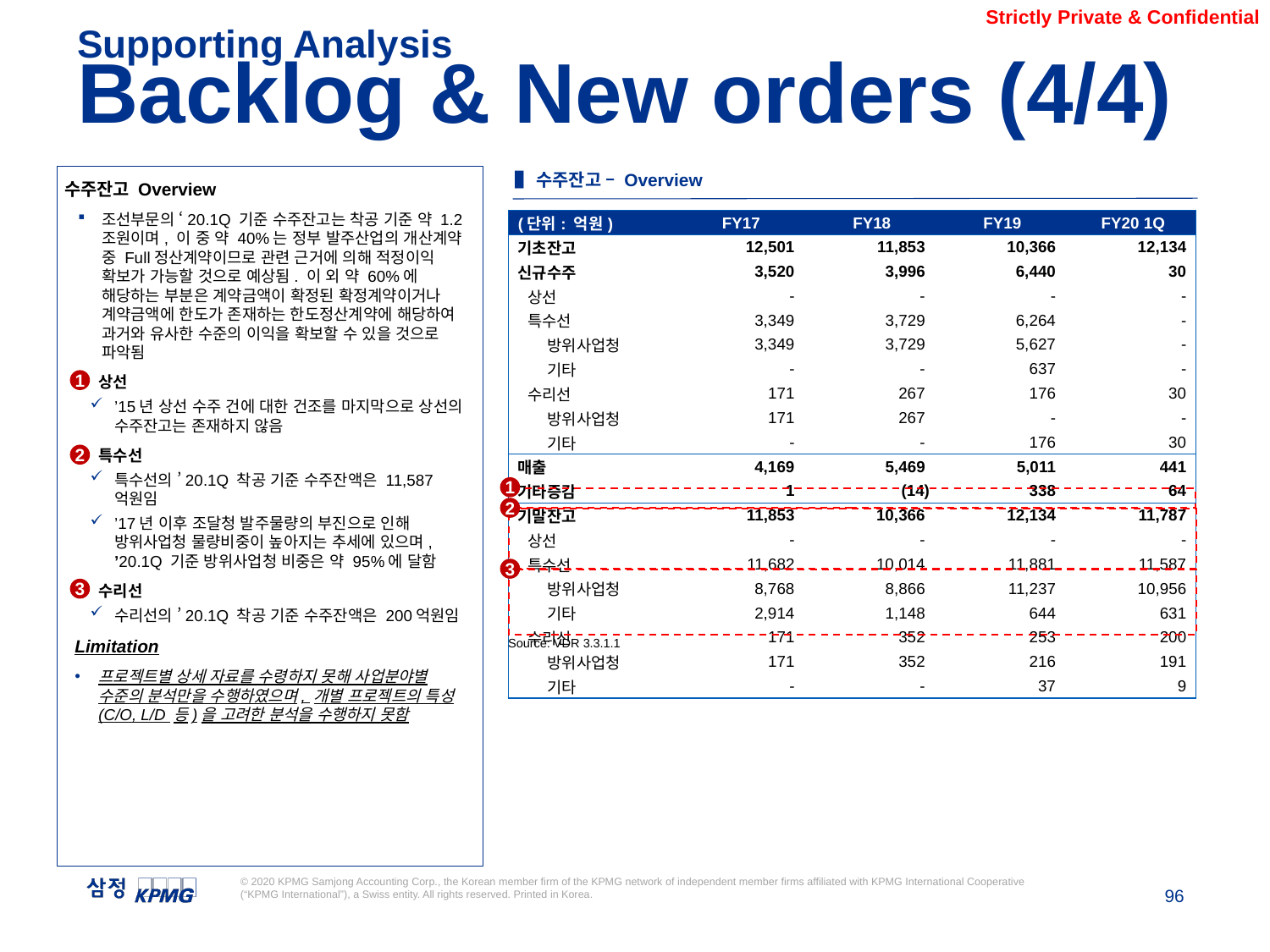

Supporting Analysis
Backlog & New orders (4/4)
▌수주잔고 – Overview

수주잔고 Overview
조선부문의 ‘20.1Q 기준 수주잔고는 착공 기준 약 1.2조원이며, 이 중 약 40%는 정부 발주산업의 개산계약 중 Full정산계약이므로 관련 근거에 의해 적정이익 확보가 가능할 것으로 예상됨. 이 외 약 60%에 해당하는 부분은 계약금액이 확정된 확정계약이거나 계약금액에 한도가 존재하는 한도정산계약에 해당하여 과거와 유사한 수준의 이익을 확보할 수 있을 것으로 파악됨
상선
’15년 상선 수주 건에 대한 건조를 마지막으로 상선의 수주잔고는 존재하지 않음
특수선
특수선의 ’20.1Q 착공 기준 수주잔액은 11,587억원임
’17년 이후 조달청 발주물량의 부진으로 인해 방위사업청 물량비중이 높아지는 추세에 있으며, ’20.1Q 기준 방위사업청 비중은 약 95%에 달함
수리선
수리선의 ’20.1Q 착공 기준 수주잔액은 200억원임
Limitation
프로젝트별 상세 자료를 수령하지 못해 사업분야별 수준의 분석만을 수행하였으며, 개별 프로젝트의 특성(C/O, L/D 등)을 고려한 분석을 수행하지 못함
| (단위: 억원) | FY17 | FY18 | FY19 | FY20 1Q |
| --- | --- | --- | --- | --- |
| 기초잔고 | 12,501 | 11,853 | 10,366 | 12,134 |
| 신규수주 | 3,520 | 3,996 | 6,440 | 30 |
| 상선 | - | - | - | - |
| 특수선 | 3,349 | 3,729 | 6,264 | - |
| 방위사업청 | 3,349 | 3,729 | 5,627 | - |
| 기타 | - | - | 637 | - |
| 수리선 | 171 | 267 | 176 | 30 |
| 방위사업청 | 171 | 267 | - | - |
| 기타 | - | - | 176 | 30 |
| 매출 | 4,169 | 5,469 | 5,011 | 441 |
| 기타증감 | 1 | (14) | 338 | 64 |
| 기말잔고 | 11,853 | 10,366 | 12,134 | 11,787 |
| 상선 | - | - | - | - |
| 특수선 | 11,682 | 10,014 | 11,881 | 11,587 |
| 방위사업청 | 8,768 | 8,866 | 11,237 | 10,956 |
| 기타 | 2,914 | 1,148 | 644 | 631 |
| 수리선 | 171 | 352 | 253 | 200 |
| 방위사업청 | 171 | 352 | 216 | 191 |
| 기타 | - | - | 37 | 9 |
1
2
1

2

3

3
Source: VDR 3.3.1.1